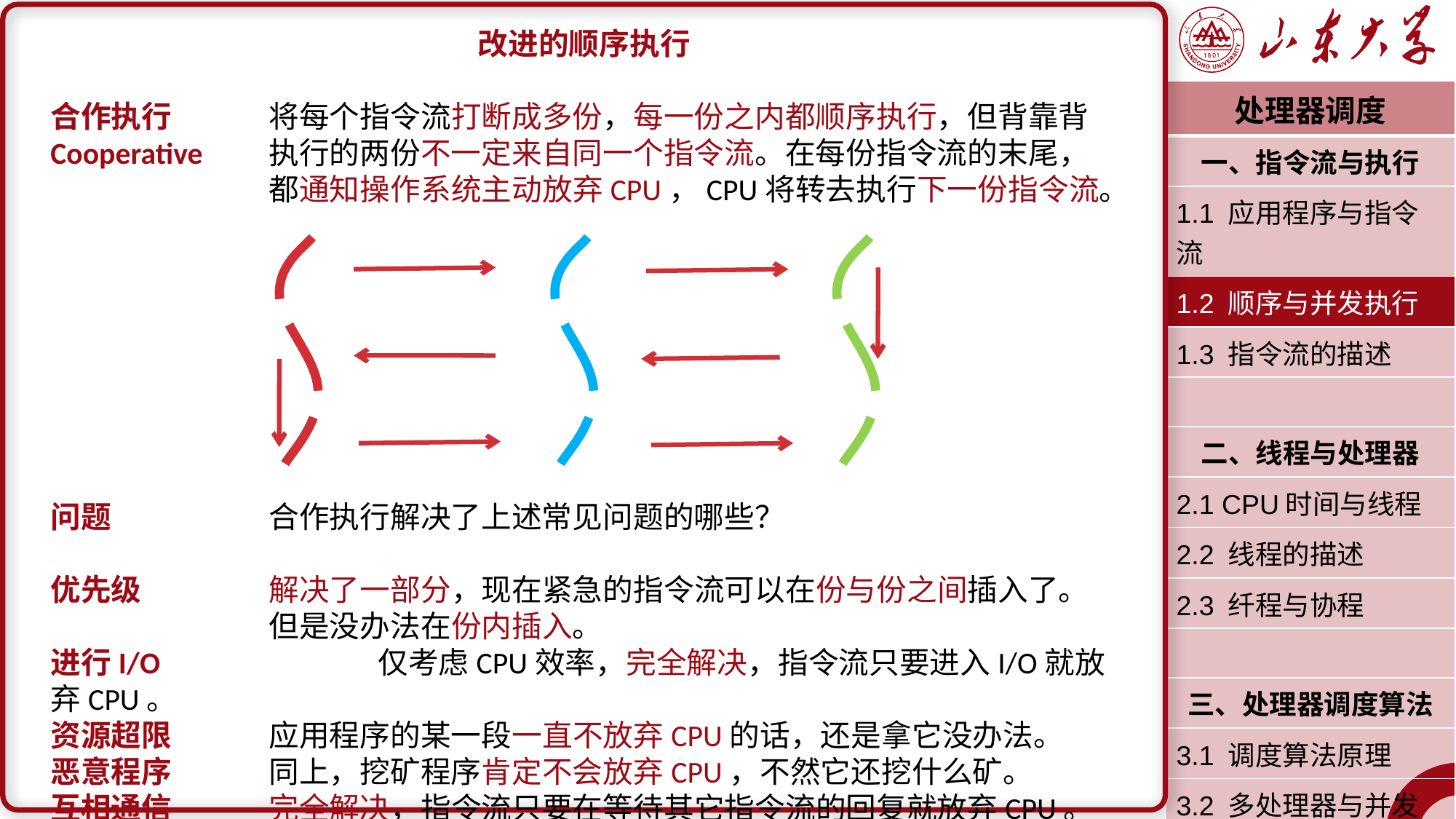

改进的顺序执行

合作执行	将每个指令流打断成多份，每一份之内都顺序执行，但背靠背Cooperative	执行的两份不一定来自同一个指令流。在每份指令流的末尾，		都通知操作系统主动放弃CPU，CPU将转去执行下一份指令流。

问题		合作执行解决了上述常见问题的哪些？

优先级		解决了一部分，现在紧急的指令流可以在份与份之间插入了。		但是没办法在份内插入。
进行I/O		仅考虑CPU效率，完全解决，指令流只要进入I/O就放弃CPU。
资源超限	应用程序的某一段一直不放弃CPU的话，还是拿它没办法。
恶意程序	同上，挖矿程序肯定不会放弃CPU，不然它还挖什么矿。
互相通信	完全解决，指令流只要在等待其它指令流的回复就放弃CPU。
| 处理器调度 |
| --- |
| 一、指令流与执行 |
| 1.1 应用程序与指令流 |
| 1.2 顺序与并发执行 |
| 1.3 指令流的描述 |
|  |
| 二、线程与处理器 |
| 2.1 CPU时间与线程 |
| 2.2 线程的描述 |
| 2.3 纤程与协程 |
|  |
| 三、处理器调度算法 |
| 3.1 调度算法原理 |
| 3.2 多处理器与并发 |
| 潘润宇 2023.03 |